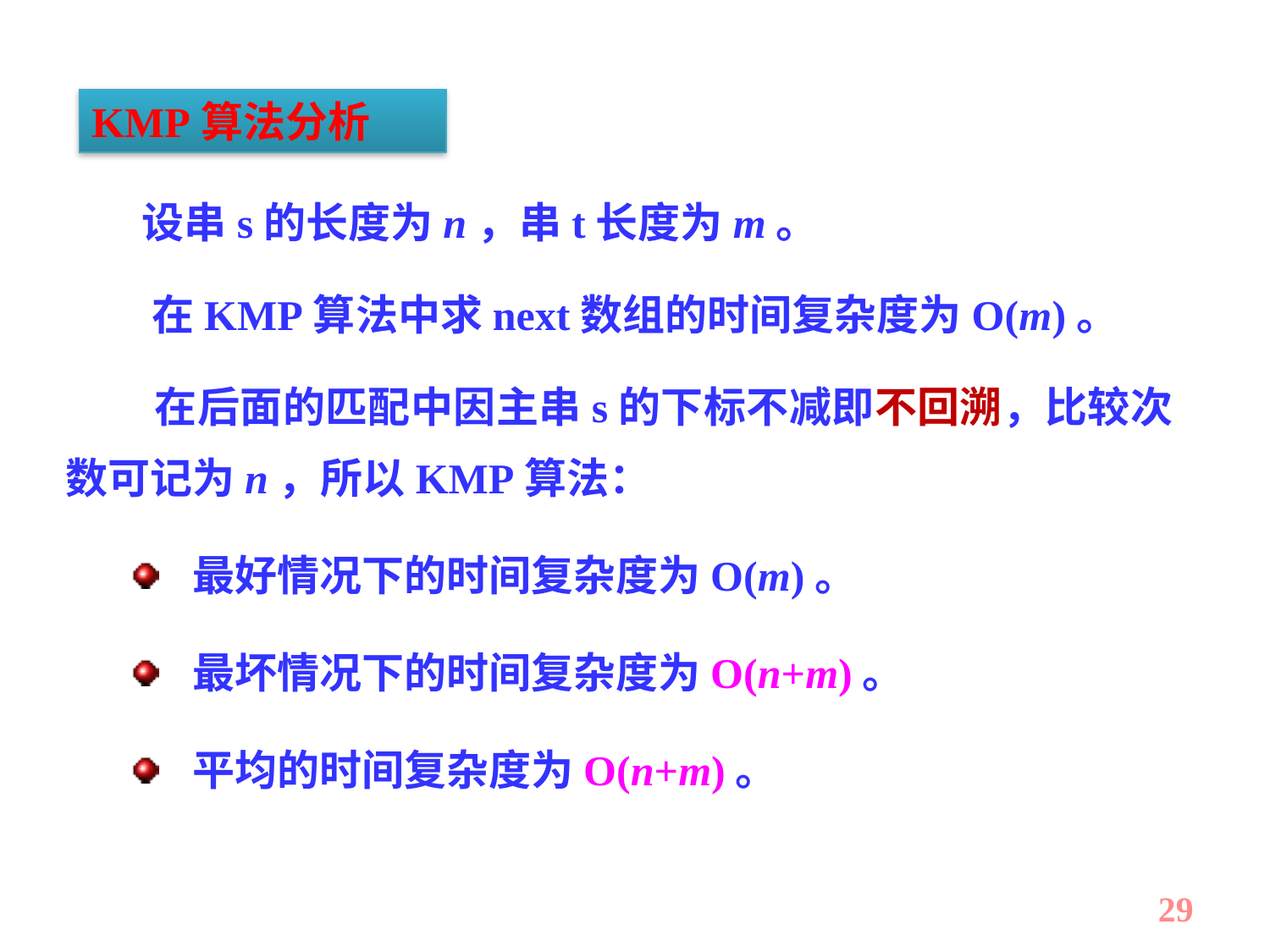

KMP算法分析
       设串s的长度为n，串t长度为m。
        在KMP算法中求next数组的时间复杂度为O(m)。
        在后面的匹配中因主串s的下标不减即不回溯，比较次数可记为n，所以KMP算法：
最好情况下的时间复杂度为O(m)。
最坏情况下的时间复杂度为O(n+m)。
平均的时间复杂度为O(n+m)。
29